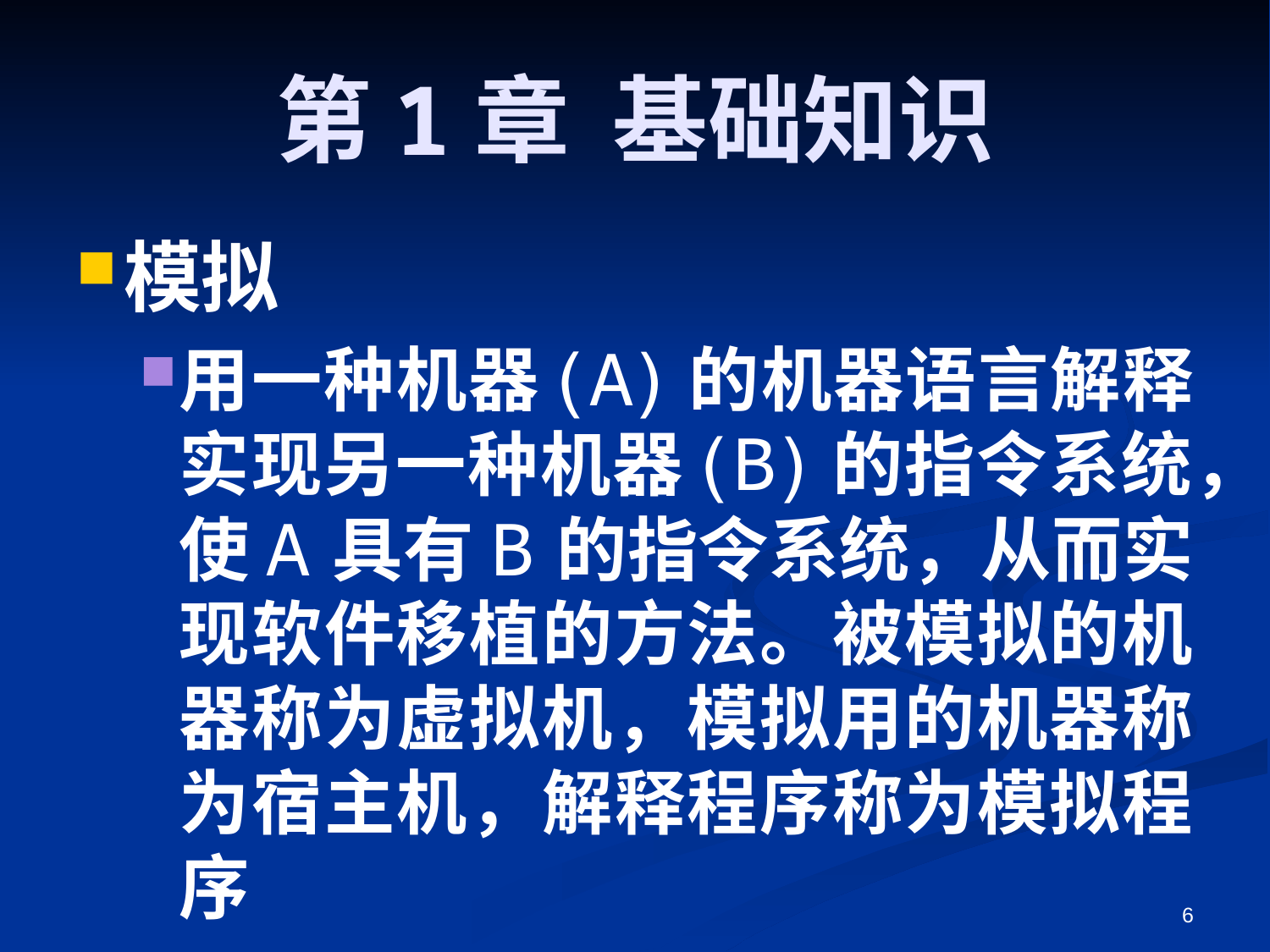

# 第1章  基础知识
模拟
用一种机器(A)的机器语言解释实现另一种机器(B)的指令系统，使A具有B的指令系统，从而实现软件移植的方法。被模拟的机器称为虚拟机，模拟用的机器称为宿主机，解释程序称为模拟程序
6